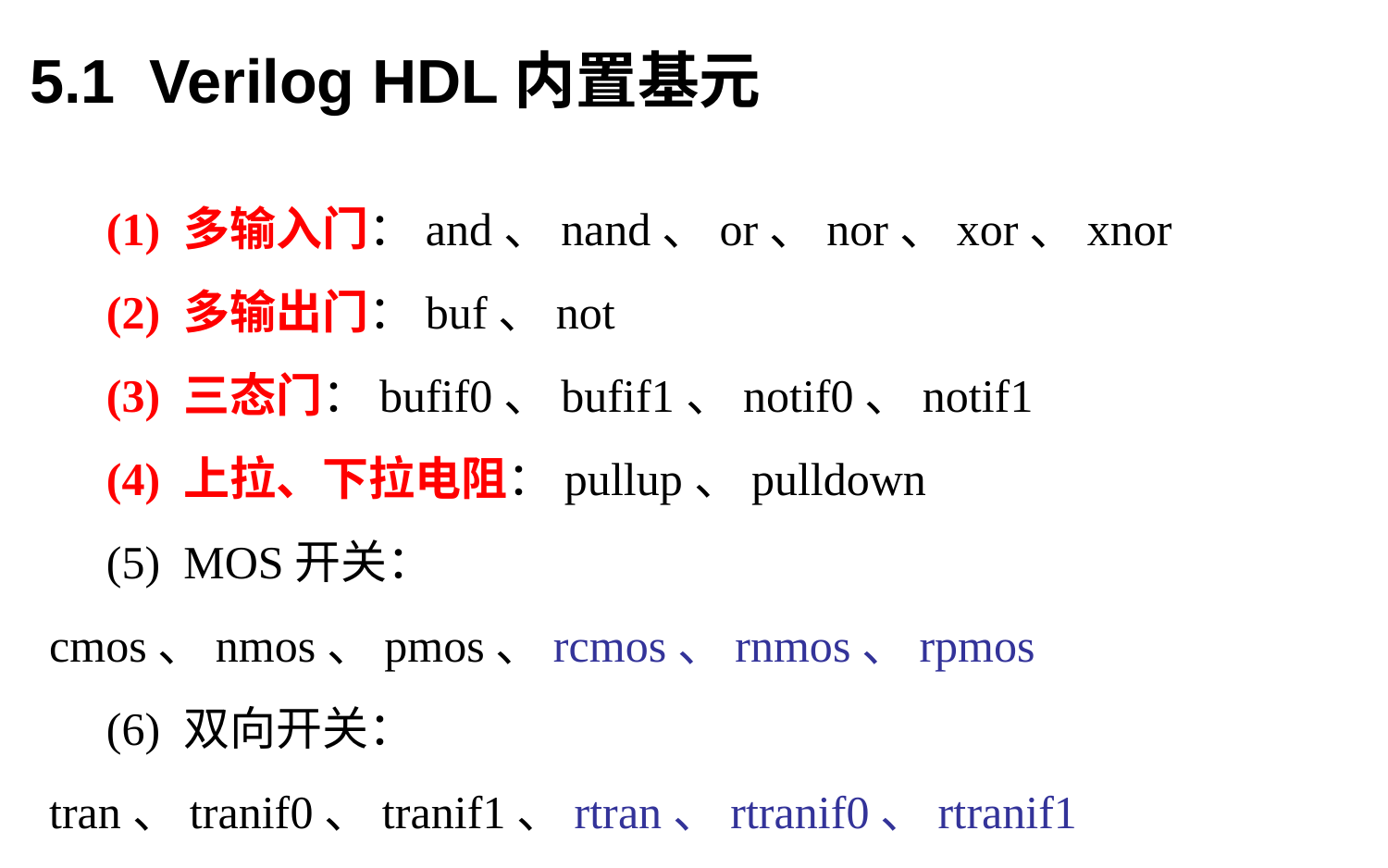

5.1  Verilog HDL内置基元
# (1) 多输入门：and、nand、or、nor、xor、xnor 　(2) 多输出门：buf、not 　(3) 三态门：bufif0、bufif1、notif0、notif1 　(4) 上拉、下拉电阻：pullup、pulldown 　(5)  MOS开关：cmos、nmos、pmos、rcmos、rnmos、rpmos 　(6) 双向开关：tran、tranif0、tranif1、rtran、rtranif0、rtranif1